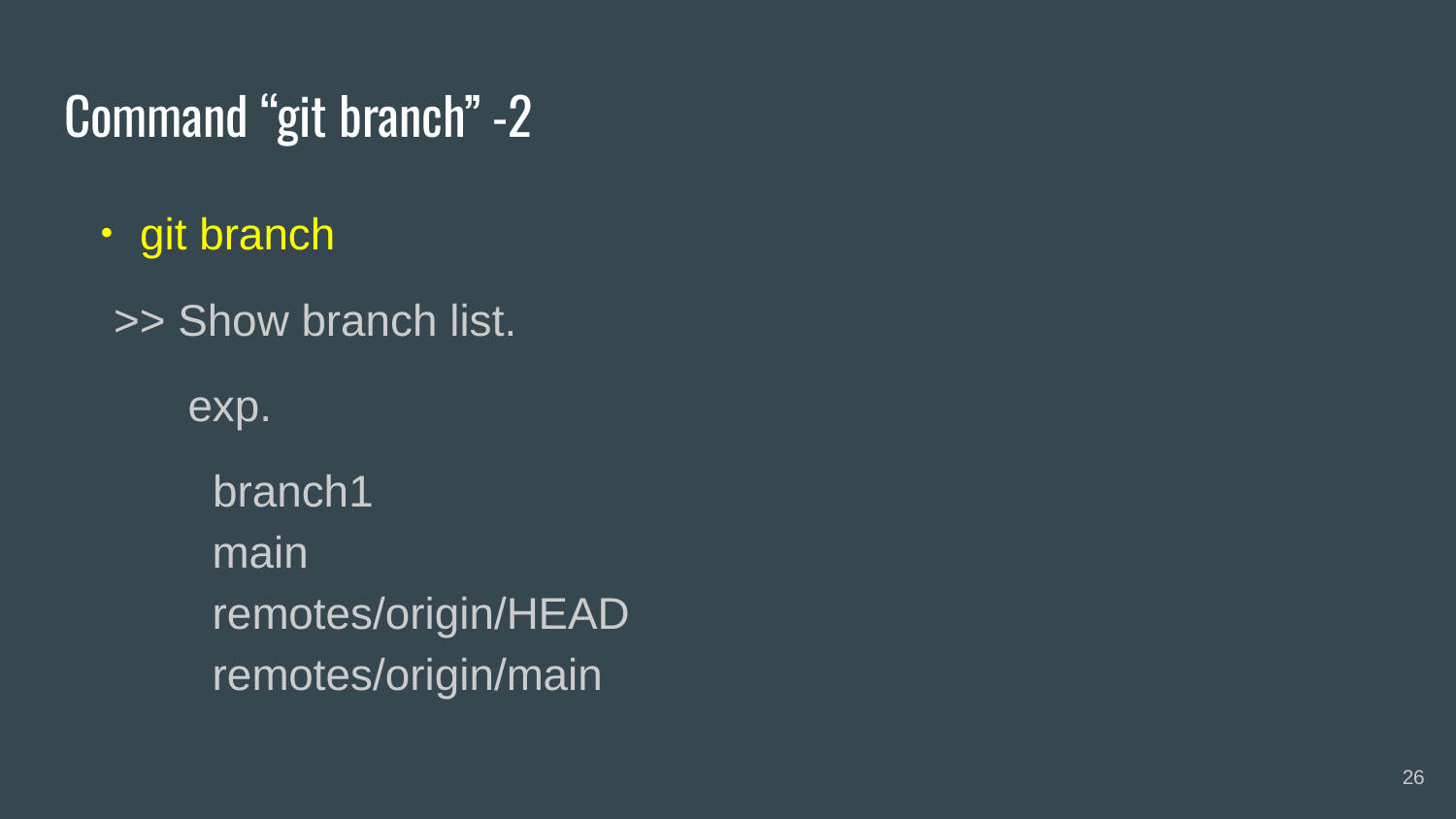

# Command “git branch” -2
 ・git branch
    >> Show branch list.
          exp.
            branch1
            main
            remotes/origin/HEAD
            remotes/origin/main
26